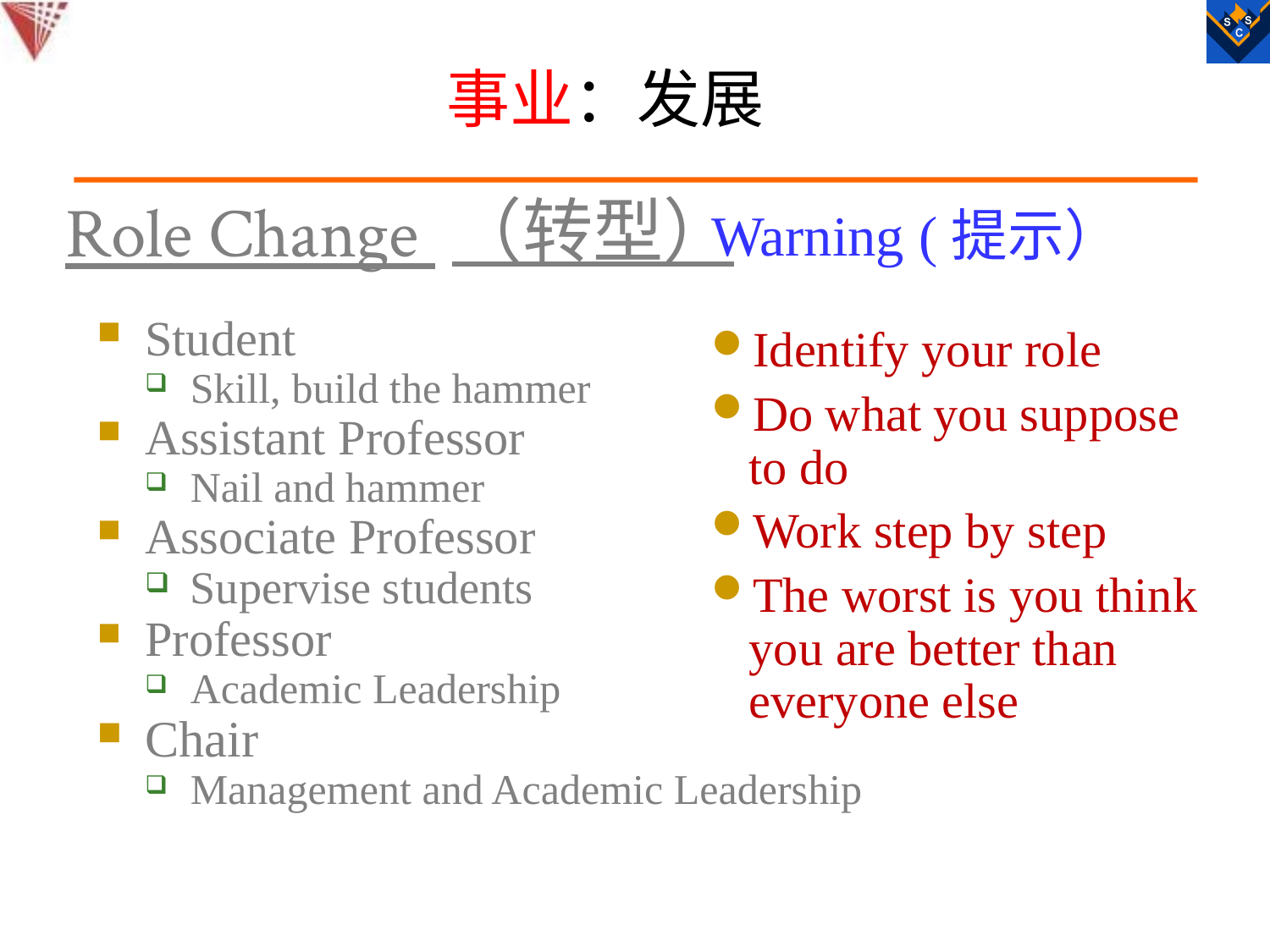

事业：发展
# Role Change （转型）

Warning (提示）

Identify your role
Do what you suppose to do
Work step by step
The worst is you think you are better than everyone else
Student
Skill, build the hammer
Assistant Professor
Nail and hammer
Associate Professor
Supervise students
Professor
Academic Leadership
Chair
Management and Academic Leadership